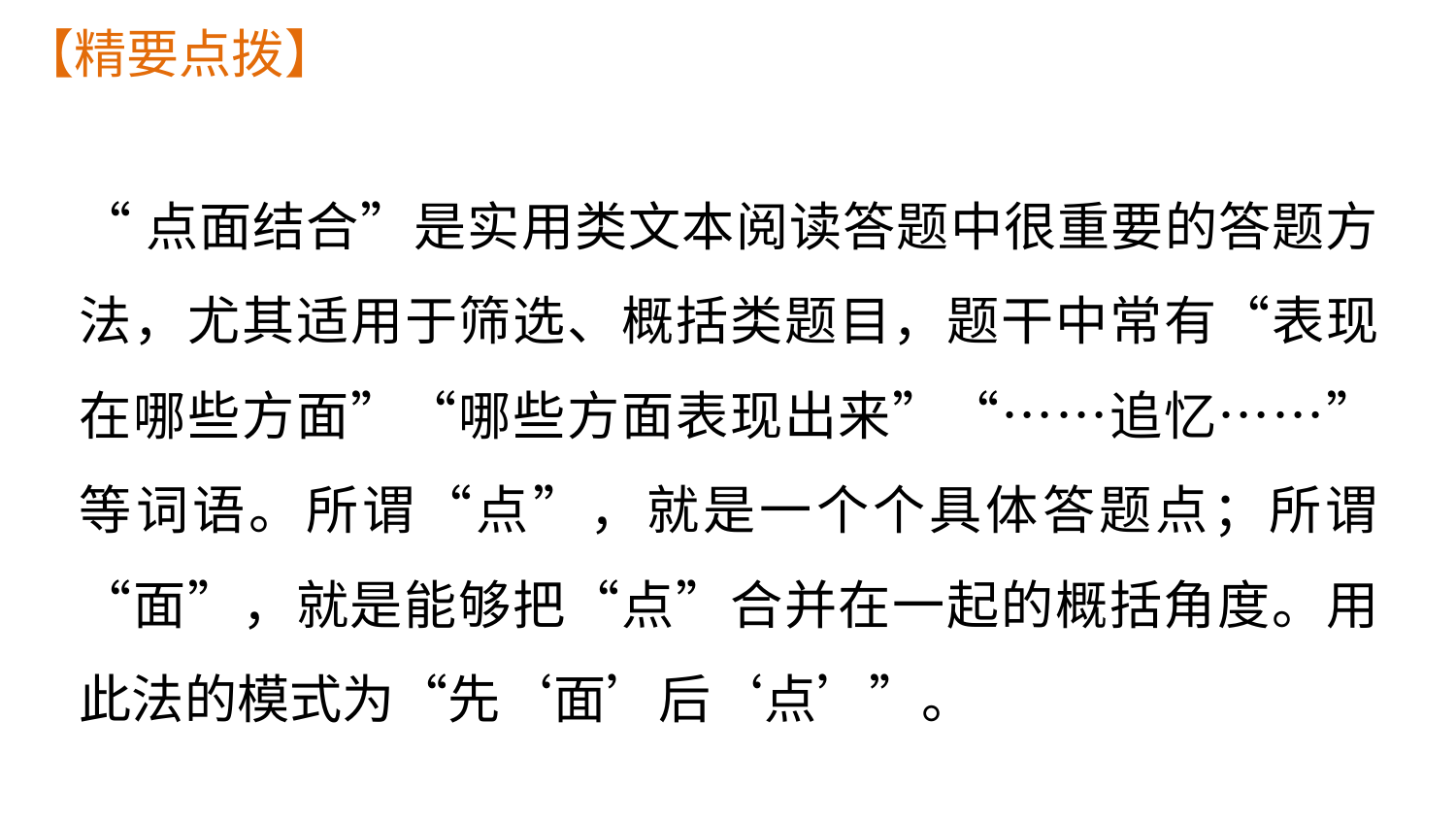

【精要点拨】
“点面结合”是实用类文本阅读答题中很重要的答题方法，尤其适用于筛选、概括类题目，题干中常有“表现在哪些方面”“哪些方面表现出来”“……追忆……”等词语。所谓“点”，就是一个个具体答题点；所谓“面”，就是能够把“点”合并在一起的概括角度。用此法的模式为“先‘面’后‘点’”。